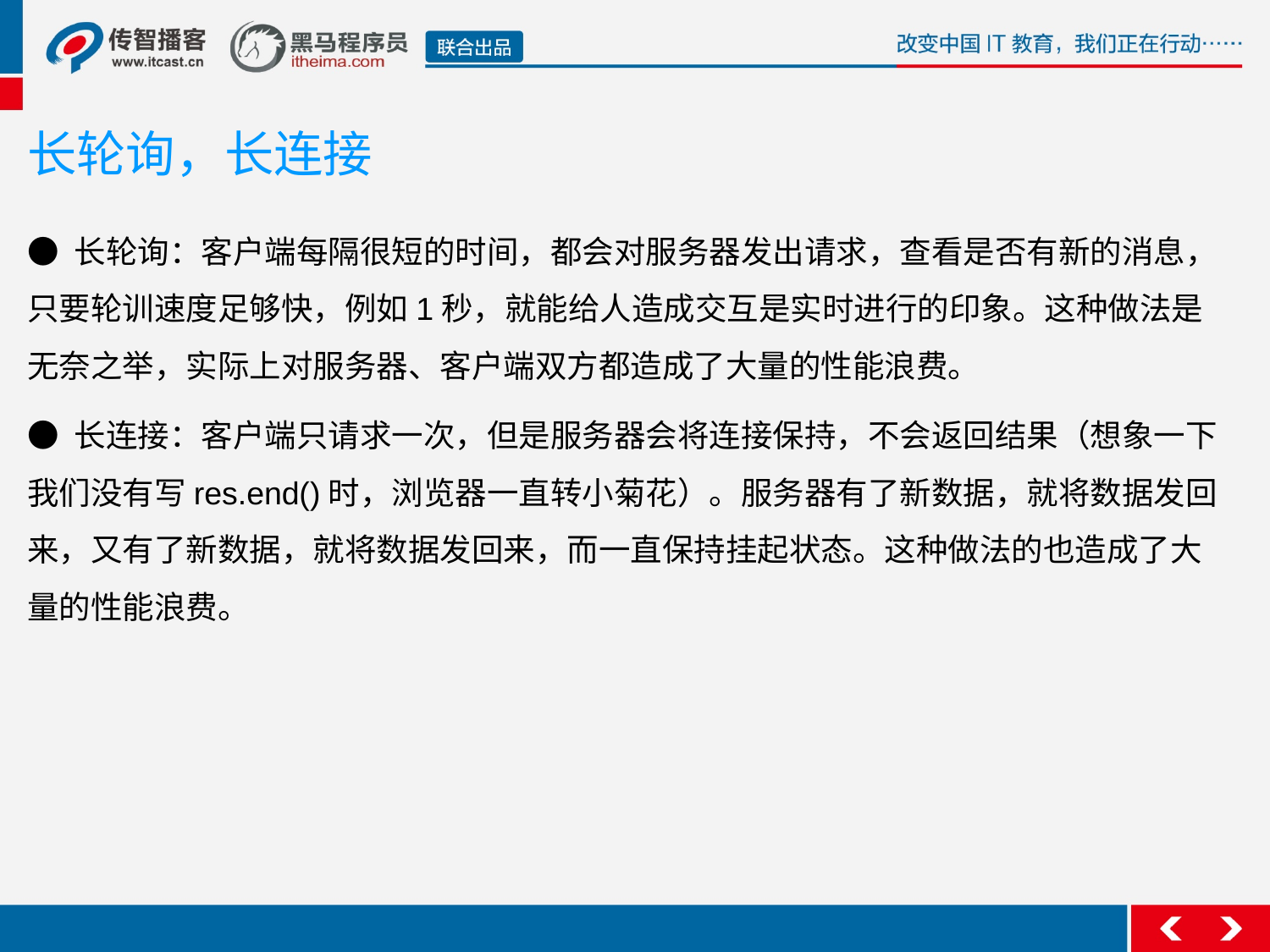

长轮询，长连接
● 长轮询：客户端每隔很短的时间，都会对服务器发出请求，查看是否有新的消息，只要轮训速度足够快，例如1秒，就能给人造成交互是实时进行的印象。这种做法是无奈之举，实际上对服务器、客户端双方都造成了大量的性能浪费。
● 长连接：客户端只请求一次，但是服务器会将连接保持，不会返回结果（想象一下我们没有写res.end()时，浏览器一直转小菊花）。服务器有了新数据，就将数据发回来，又有了新数据，就将数据发回来，而一直保持挂起状态。这种做法的也造成了大量的性能浪费。